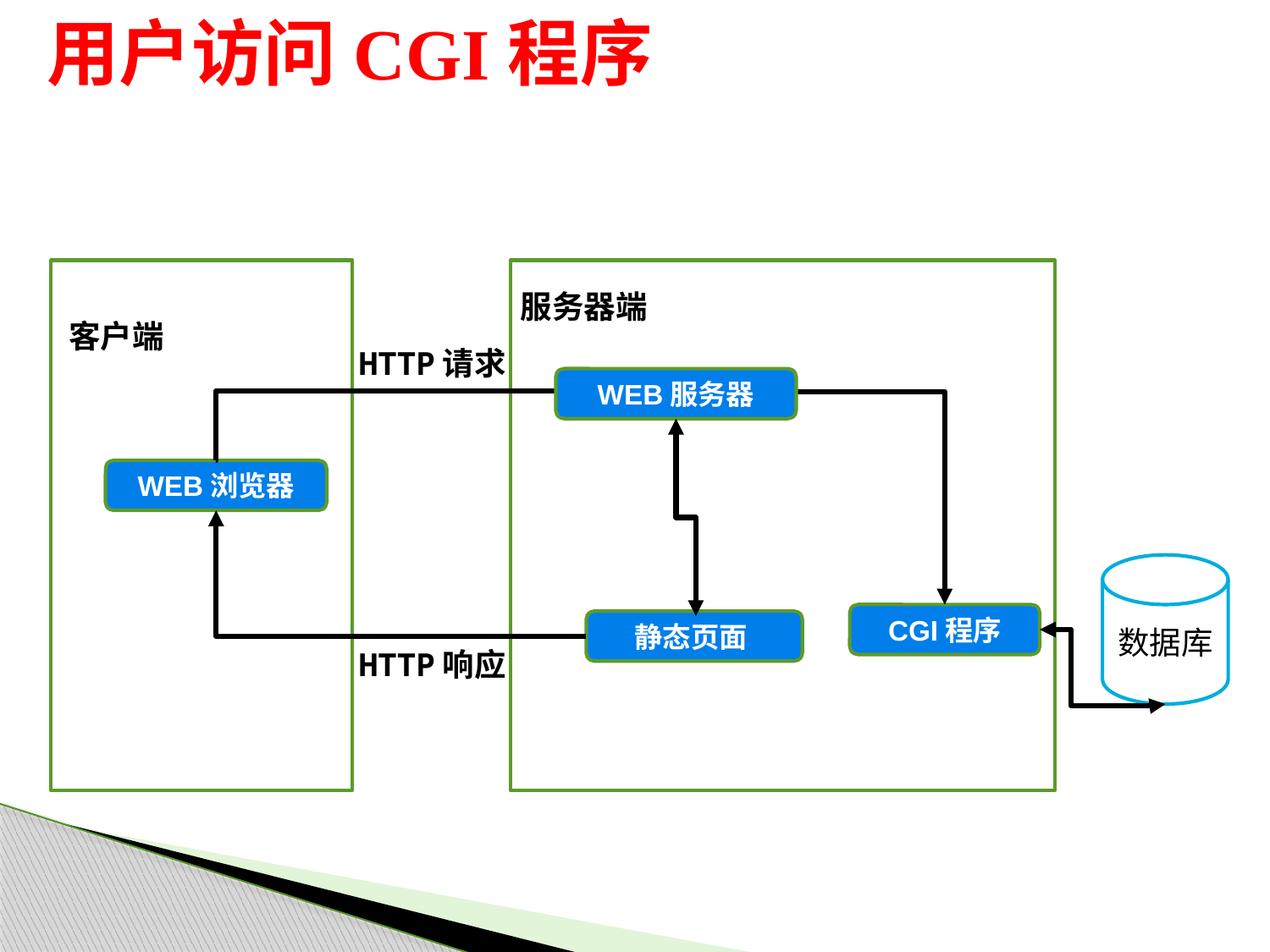

# 用户访问CGI程序

服务器端
客户端
HTTP请求
WEB服务器
WEB浏览器
数据库
CGI程序
静态页面
HTTP响应